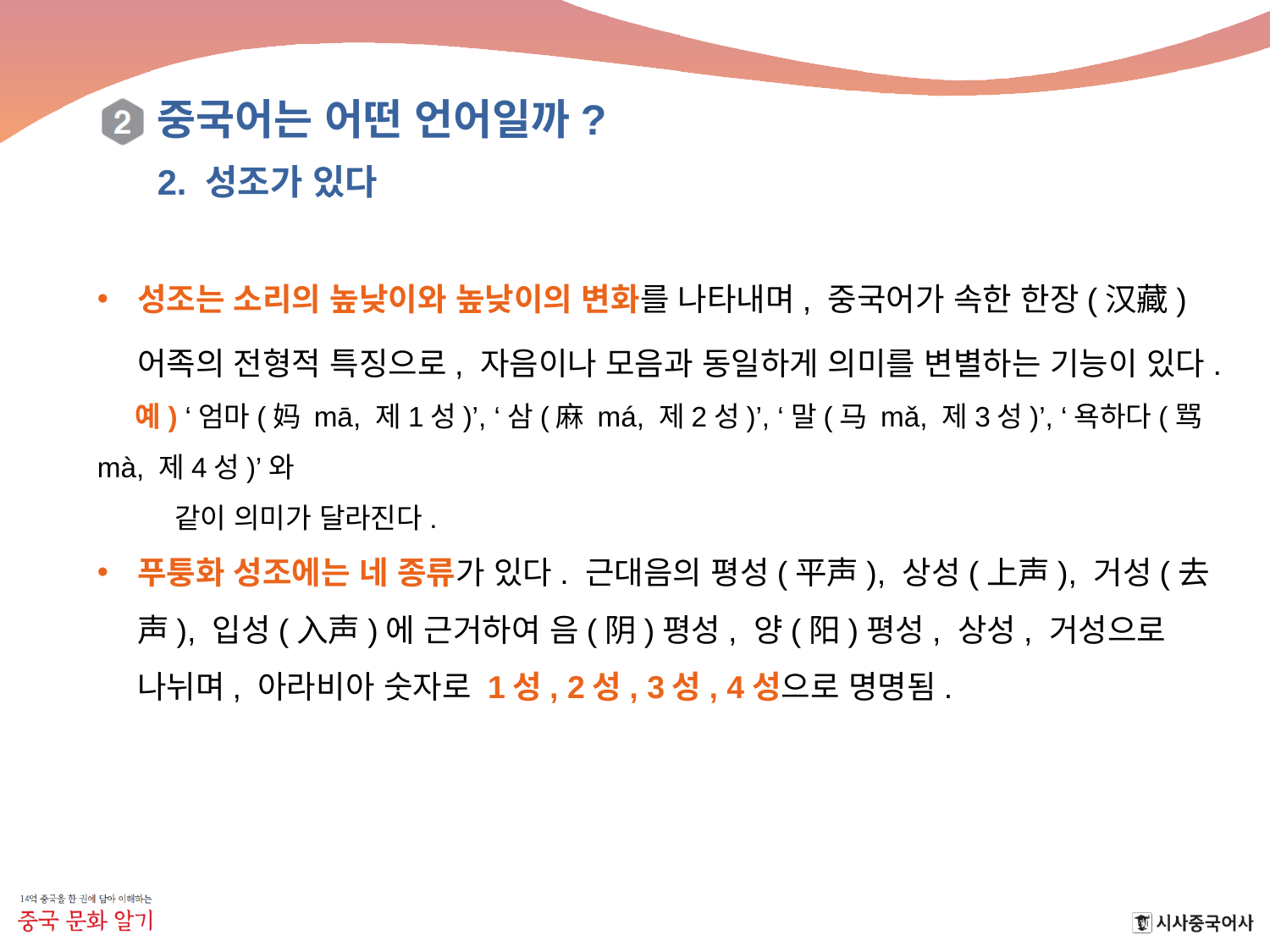

성조는 소리의 높낮이와 높낮이의 변화를 나타내며, 중국어가 속한 한장(汉藏)어족의 전형적 특징으로, 자음이나 모음과 동일하게 의미를 변별하는 기능이 있다.
    예) ‘엄마(妈 mā, 제1성)’, ‘삼(麻 má, 제2성)’, ‘말(马 mǎ, 제3성)’, ‘욕하다(骂 mà, 제4성)’와
         같이 의미가 달라진다.
푸퉁화 성조에는 네 종류가 있다. 근대음의 평성(平声), 상성(上声), 거성(去声), 입성(入声)에 근거하여 음(阴)평성, 양(阳)평성, 상성, 거성으로 나뉘며, 아라비아 숫자로 1성, 2성, 3성, 4성으로 명명됨.